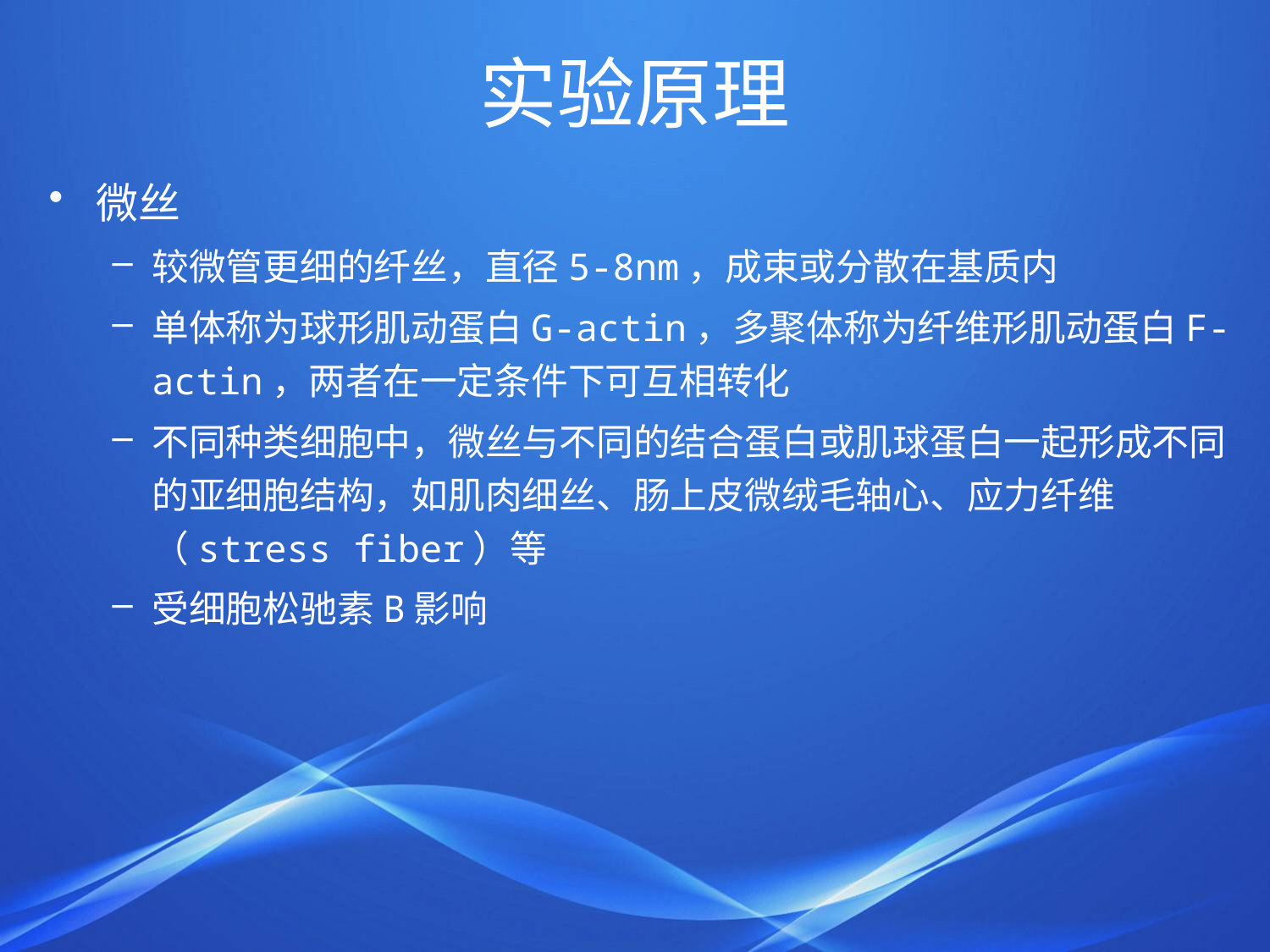

# 实验原理
微丝
较微管更细的纤丝，直径5-8nm，成束或分散在基质内
单体称为球形肌动蛋白G-actin，多聚体称为纤维形肌动蛋白F-actin，两者在一定条件下可互相转化
不同种类细胞中，微丝与不同的结合蛋白或肌球蛋白一起形成不同的亚细胞结构，如肌肉细丝、肠上皮微绒毛轴心、应力纤维（stress fiber）等
受细胞松驰素B影响